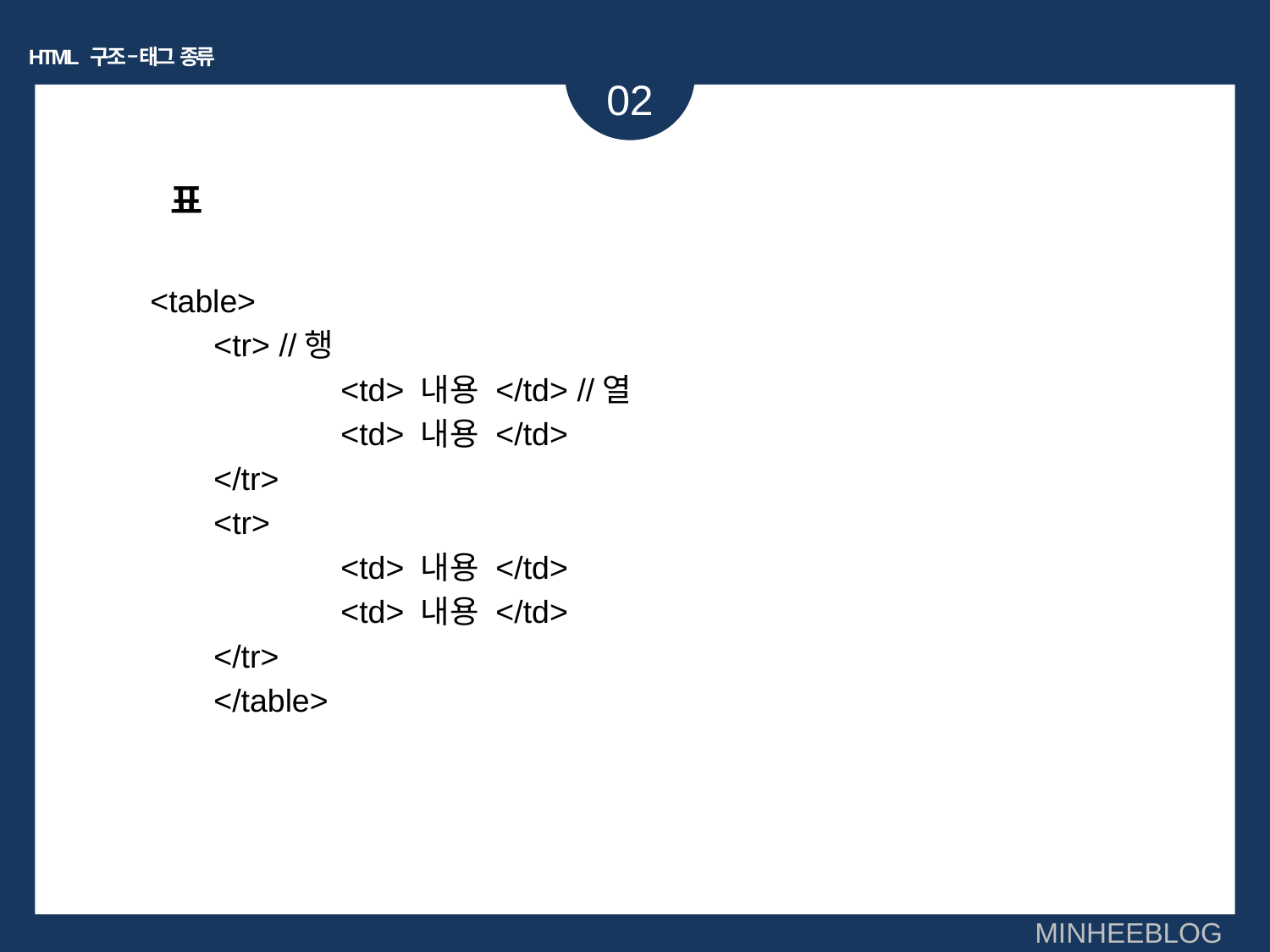

HTML 구조 – 태그  종류
02

표

<table>
<tr> //행
	<td> 내용 </td> //열
	<td> 내용 </td>
</tr>
<tr>
	<td> 내용 </td>
	<td> 내용 </td>
</tr>
</table>

MINHEEBLOG